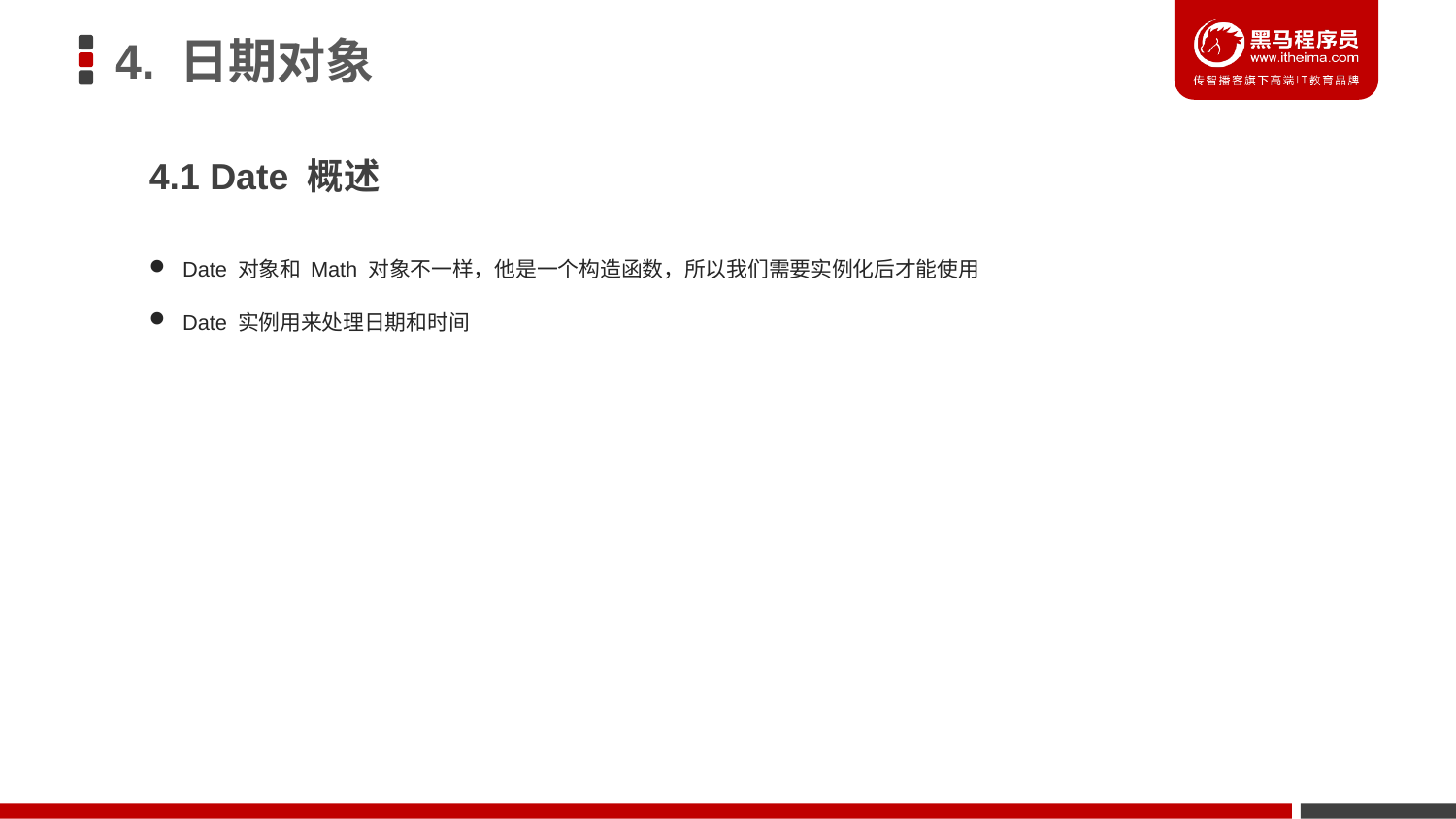

# 4. 日期对象
4.1 Date 概述
 Date 对象和 Math 对象不一样，他是一个构造函数，所以我们需要实例化后才能使用
 Date 实例用来处理日期和时间